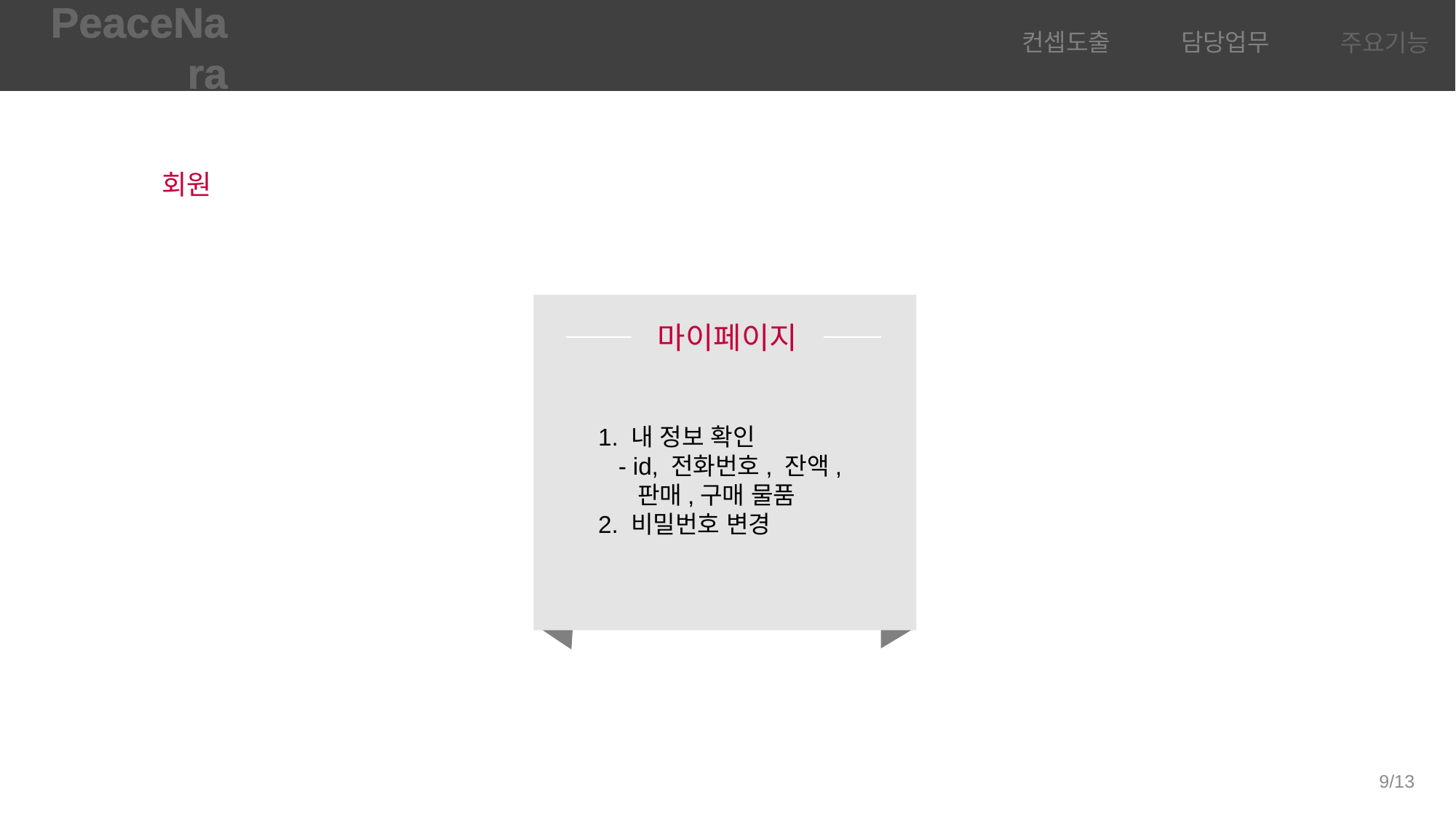

PeaceNara
컨셉도출
담당업무
주요기능
회원

마이페이지
1. 내 정보 확인
   - id, 전화번호, 잔액,
     판매,구매 물품
2. 비밀번호 변경

9/13